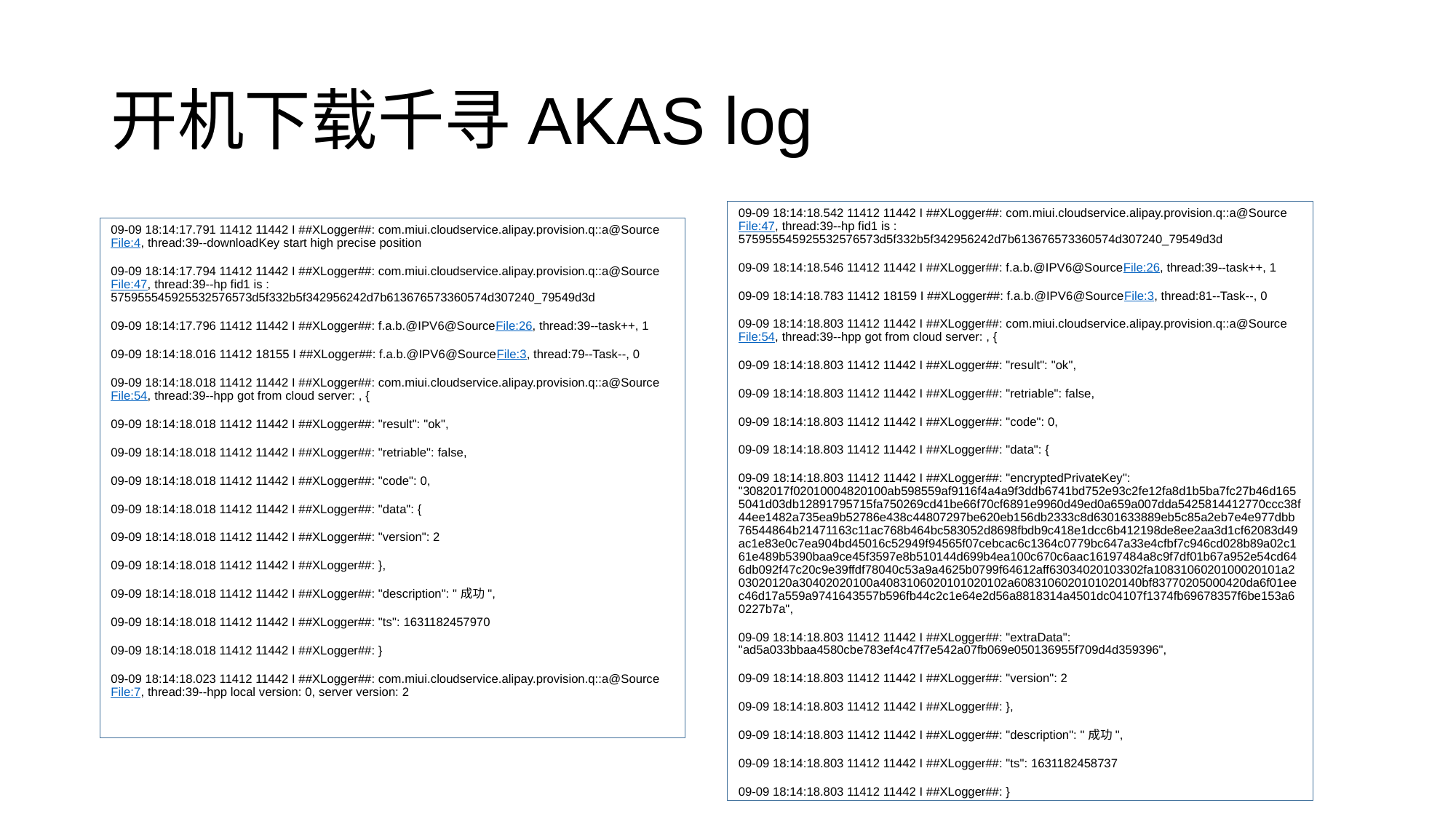

# 开机下载千寻AKAS log
09-09 18:14:18.542 11412 11442 I ##XLogger##: com.miui.cloudservice.alipay.provision.q::a@SourceFile:47, thread:39--hp fid1 is : 575955545925532576573d5f332b5f342956242d7b613676573360574d307240_79549d3d
09-09 18:14:18.546 11412 11442 I ##XLogger##: f.a.b.@IPV6@SourceFile:26, thread:39--task++, 1
09-09 18:14:18.783 11412 18159 I ##XLogger##: f.a.b.@IPV6@SourceFile:3, thread:81--Task--, 0
09-09 18:14:18.803 11412 11442 I ##XLogger##: com.miui.cloudservice.alipay.provision.q::a@SourceFile:54, thread:39--hpp got from cloud server: , {
09-09 18:14:18.803 11412 11442 I ##XLogger##: "result": "ok",
09-09 18:14:18.803 11412 11442 I ##XLogger##: "retriable": false,
09-09 18:14:18.803 11412 11442 I ##XLogger##: "code": 0,
09-09 18:14:18.803 11412 11442 I ##XLogger##: "data": {
09-09 18:14:18.803 11412 11442 I ##XLogger##: "encryptedPrivateKey": "3082017f02010004820100ab598559af9116f4a4a9f3ddb6741bd752e93c2fe12fa8d1b5ba7fc27b46d1655041d03db12891795715fa750269cd41be66f70cf6891e9960d49ed0a659a007dda5425814412770ccc38f44ee1482a735ea9b52786e438c44807297be620eb156db2333c8d6301633889eb5c85a2eb7e4e977dbb76544864b21471163c11ac768b464bc583052d8698fbdb9c418e1dcc6b412198de8ee2aa3d1cf62083d49ac1e83e0c7ea904bd45016c52949f94565f07cebcac6c1364c0779bc647a33e4cfbf7c946cd028b89a02c161e489b5390baa9ce45f3597e8b510144d699b4ea100c670c6aac16197484a8c9f7df01b67a952e54cd646db092f47c20c9e39ffdf78040c53a9a4625b0799f64612aff63034020103302fa1083106020100020101a203020120a30402020100a4083106020101020102a6083106020101020140bf83770205000420da6f01eec46d17a559a9741643557b596fb44c2c1e64e2d56a8818314a4501dc04107f1374fb69678357f6be153a60227b7a",
09-09 18:14:18.803 11412 11442 I ##XLogger##: "extraData": "ad5a033bbaa4580cbe783ef4c47f7e542a07fb069e050136955f709d4d359396",
09-09 18:14:18.803 11412 11442 I ##XLogger##: "version": 2
09-09 18:14:18.803 11412 11442 I ##XLogger##: },
09-09 18:14:18.803 11412 11442 I ##XLogger##: "description": "成功",
09-09 18:14:18.803 11412 11442 I ##XLogger##: "ts": 1631182458737
09-09 18:14:18.803 11412 11442 I ##XLogger##: }

09-09 18:14:17.791 11412 11442 I ##XLogger##: com.miui.cloudservice.alipay.provision.q::a@SourceFile:4, thread:39--downloadKey start high precise position
09-09 18:14:17.794 11412 11442 I ##XLogger##: com.miui.cloudservice.alipay.provision.q::a@SourceFile:47, thread:39--hp fid1 is : 575955545925532576573d5f332b5f342956242d7b613676573360574d307240_79549d3d
09-09 18:14:17.796 11412 11442 I ##XLogger##: f.a.b.@IPV6@SourceFile:26, thread:39--task++, 1
09-09 18:14:18.016 11412 18155 I ##XLogger##: f.a.b.@IPV6@SourceFile:3, thread:79--Task--, 0
09-09 18:14:18.018 11412 11442 I ##XLogger##: com.miui.cloudservice.alipay.provision.q::a@SourceFile:54, thread:39--hpp got from cloud server: , {
09-09 18:14:18.018 11412 11442 I ##XLogger##: "result": "ok",
09-09 18:14:18.018 11412 11442 I ##XLogger##: "retriable": false,
09-09 18:14:18.018 11412 11442 I ##XLogger##: "code": 0,
09-09 18:14:18.018 11412 11442 I ##XLogger##: "data": {
09-09 18:14:18.018 11412 11442 I ##XLogger##: "version": 2
09-09 18:14:18.018 11412 11442 I ##XLogger##: },
09-09 18:14:18.018 11412 11442 I ##XLogger##: "description": "成功",
09-09 18:14:18.018 11412 11442 I ##XLogger##: "ts": 1631182457970
09-09 18:14:18.018 11412 11442 I ##XLogger##: }
09-09 18:14:18.023 11412 11442 I ##XLogger##: com.miui.cloudservice.alipay.provision.q::a@SourceFile:7, thread:39--hpp local version: 0, server version: 2